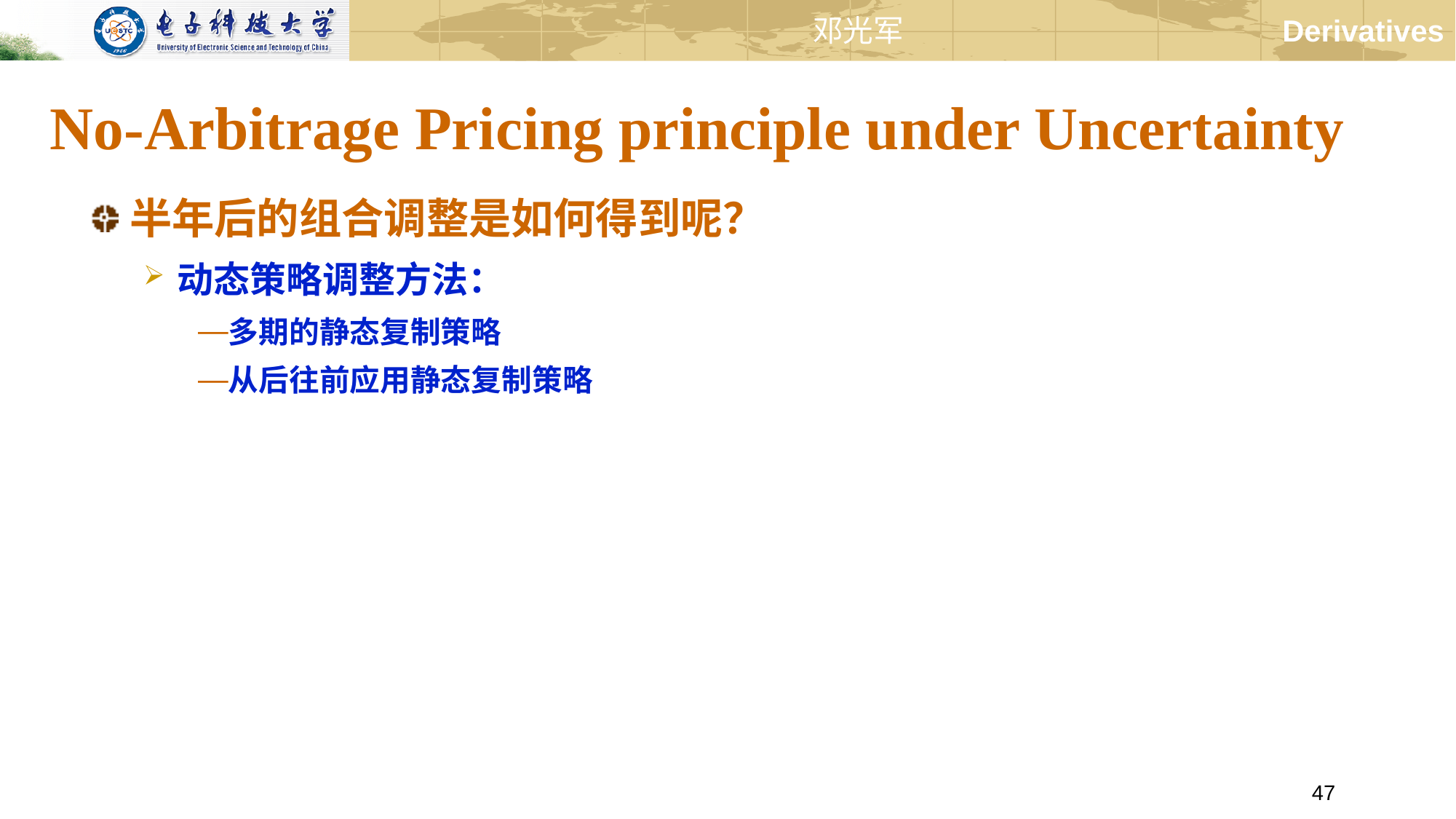

No-Arbitrage Pricing principle under Uncertainty
半年后的组合调整是如何得到呢？
动态策略调整方法：
多期的静态复制策略
从后往前应用静态复制策略